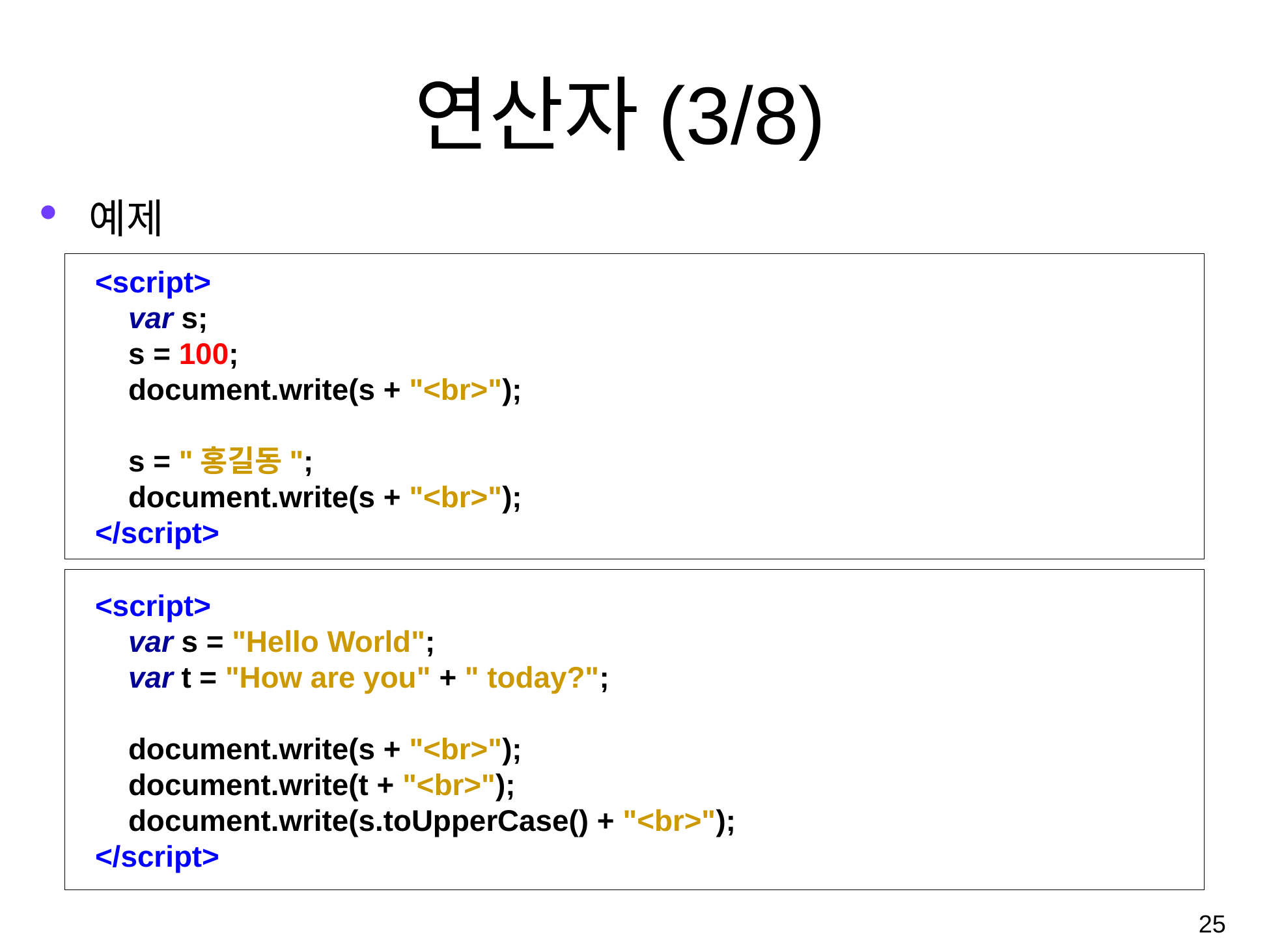

# 연산자(3/8)
예제
<script>
    var s;
    s = 100;
    document.write(s + "<br>");

    s = "홍길동";
    document.write(s + "<br>");
</script>
<script>
    var s = "Hello World";
    var t = "How are you" + " today?";

    document.write(s + "<br>");
    document.write(t + "<br>");
    document.write(s.toUpperCase() + "<br>");
</script>
25